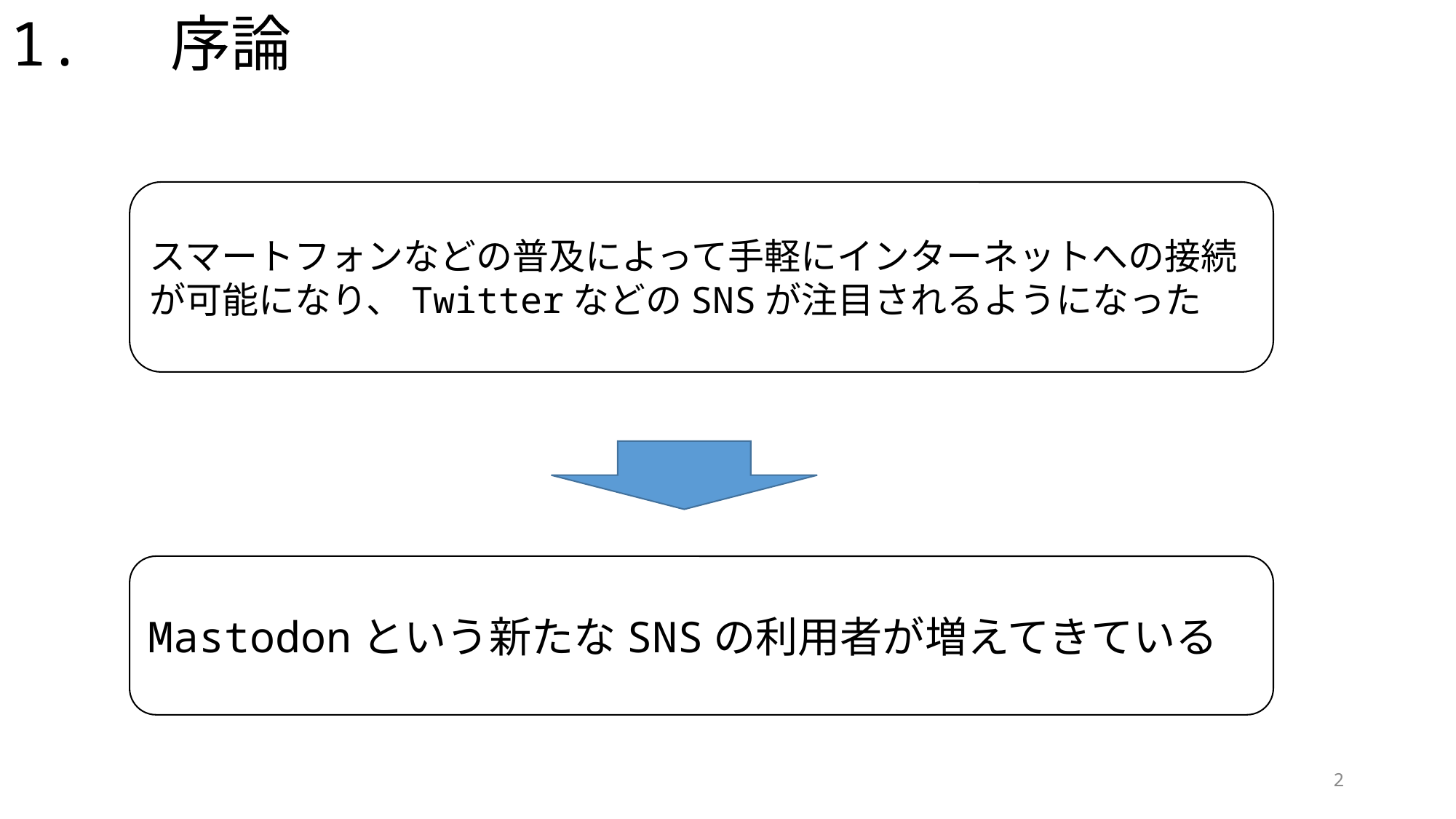

1.  序論
スマートフォンなどの普及によって手軽にインターネットへの接続が可能になり、TwitterなどのSNSが注目されるようになった

Mastodonという新たなSNSの利用者が増えてきている
2